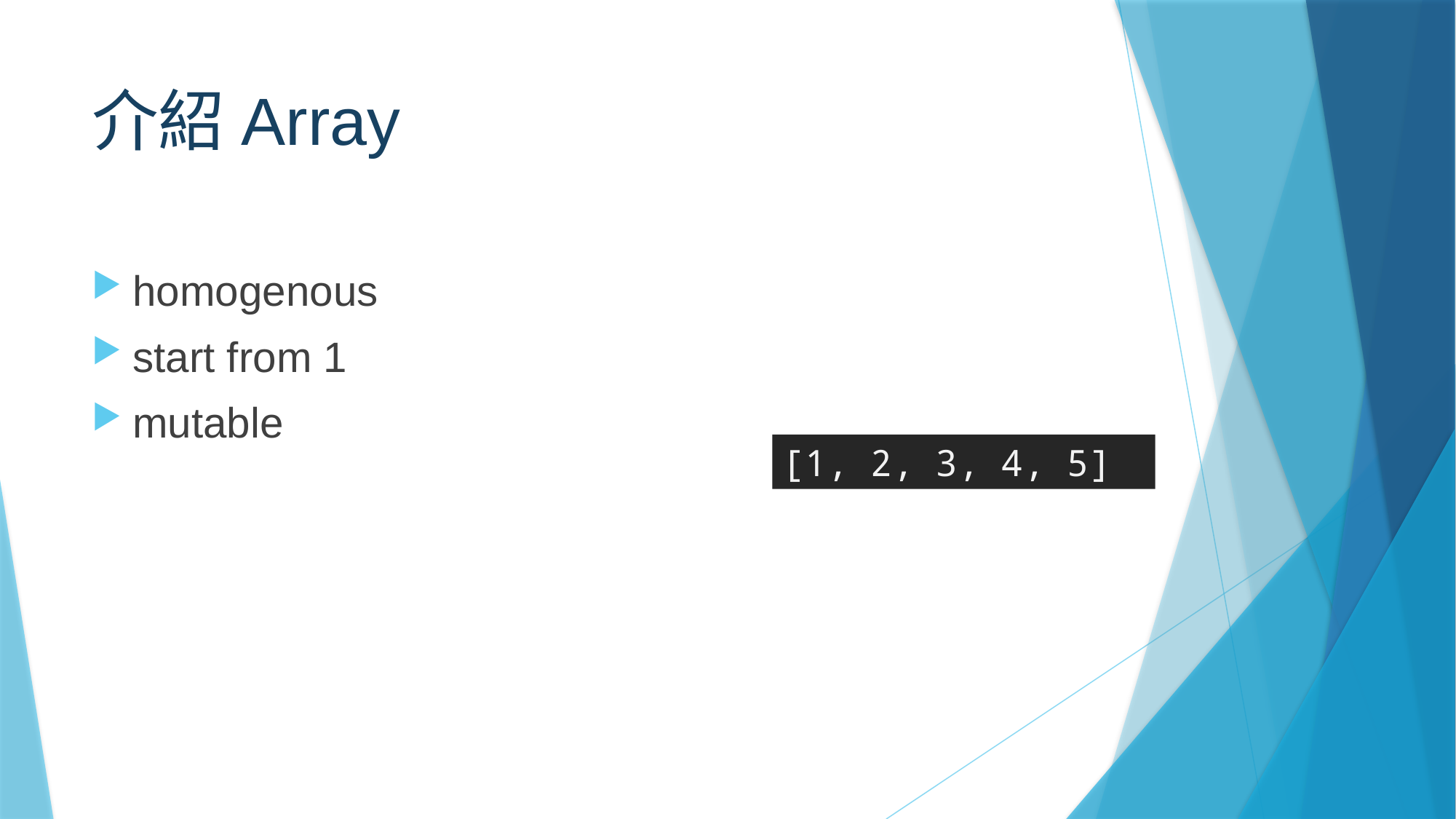

# 介紹Array
homogenous
start from 1
mutable
[1, 2, 3, 4, 5]